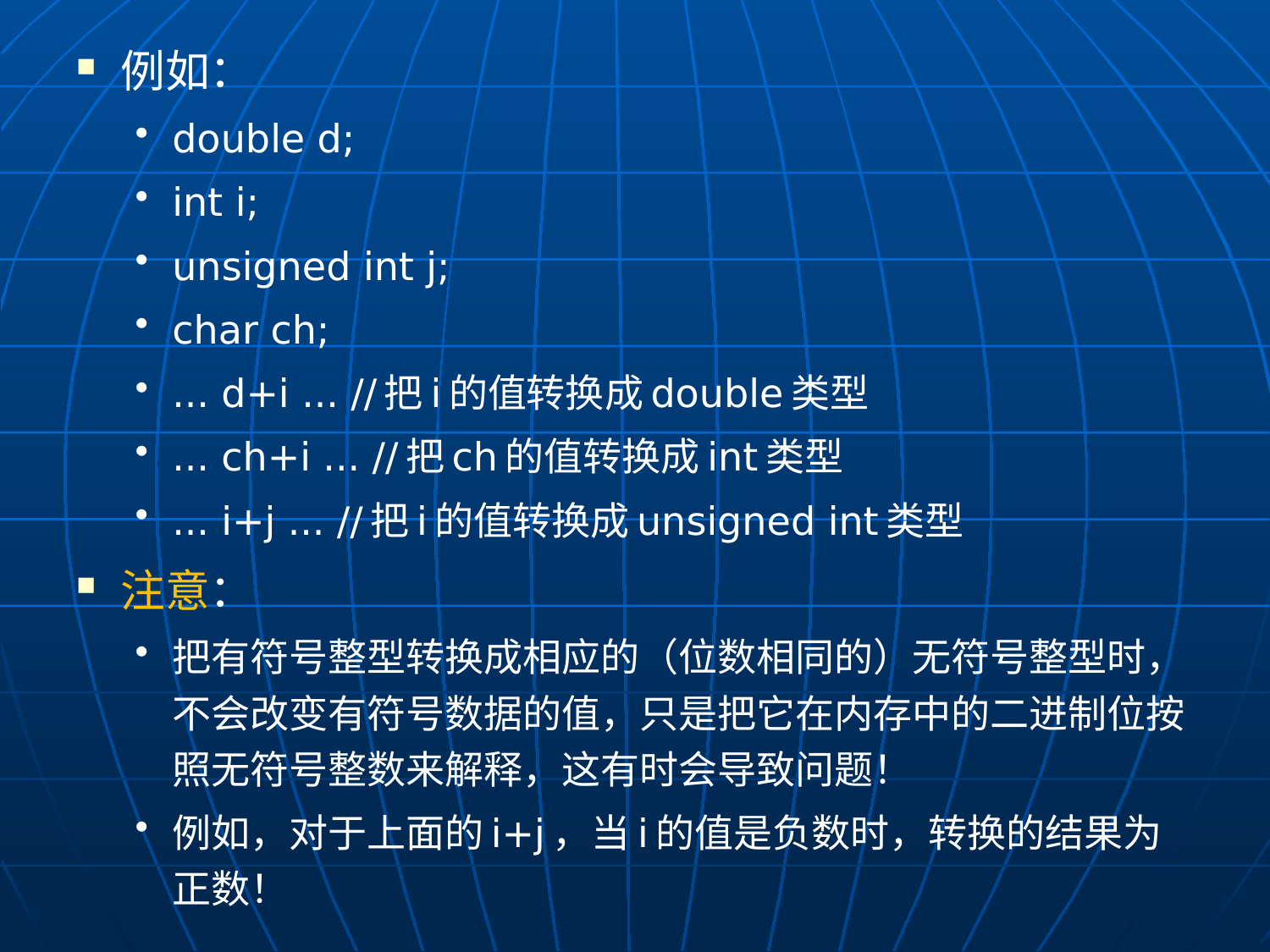

例如：
double d;
int i;
unsigned int j;
char ch;
... d+i ... //把i的值转换成double类型
... ch+i ... //把ch的值转换成int类型
... i+j ... //把i的值转换成unsigned int类型
注意：
把有符号整型转换成相应的（位数相同的）无符号整型时，不会改变有符号数据的值，只是把它在内存中的二进制位按照无符号整数来解释，这有时会导致问题！
例如，对于上面的i+j，当i的值是负数时，转换的结果为正数！